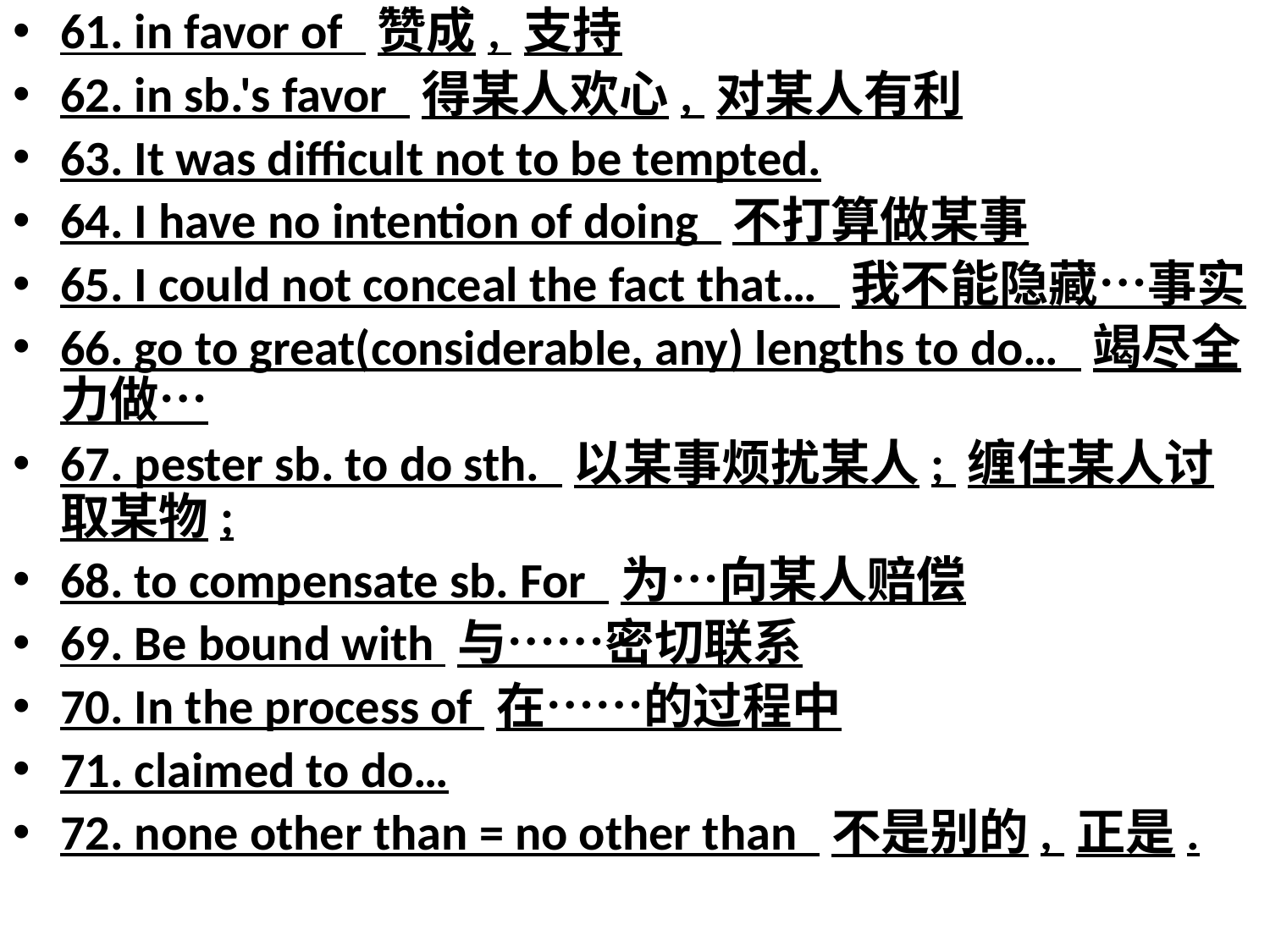

61. in favor of  赞成, 支持
62. in sb.'s favor  得某人欢心, 对某人有利
63. It was difficult not to be tempted.
64. I have no intention of doing  不打算做某事
65. I could not conceal the fact that…  我不能隐藏…事实
66. go to great(considerable, any) lengths to do…  竭尽全力做…
67. pester sb. to do sth.  以某事烦扰某人; 缠住某人讨取某物;
68. to compensate sb. For  为…向某人赔偿
69. Be bound with 与……密切联系
70. In the process of 在……的过程中
71. claimed to do…
72. none other than = no other than  不是别的, 正是.